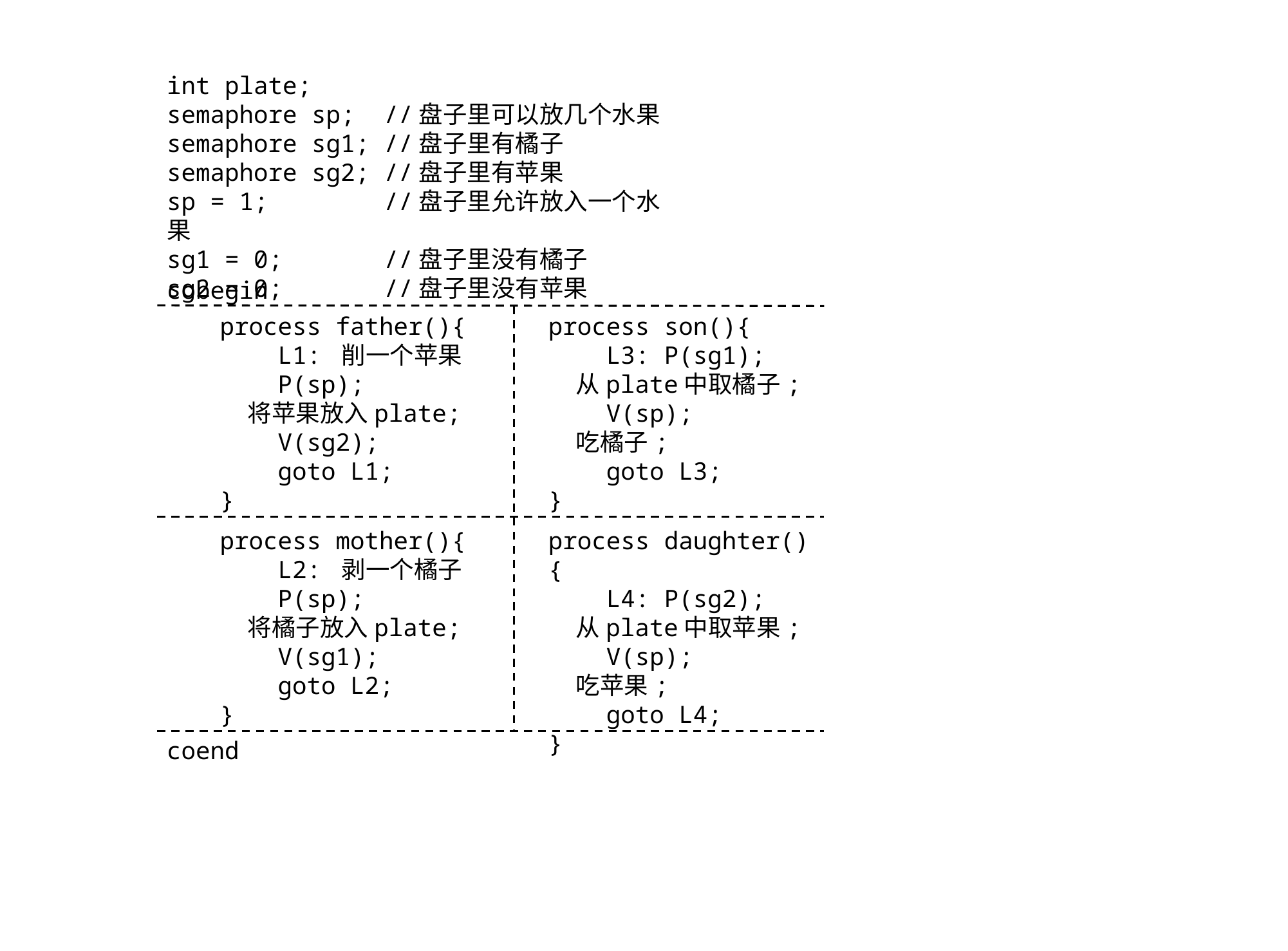

int plate;
semaphore sp;  //盘子里可以放几个水果
semaphore sg1; //盘子里有橘子
semaphore sg2; //盘子里有苹果
sp = 1;        //盘子里允许放入一个水果
sg1 = 0;       //盘子里没有橘子
sg2 = 0;       //盘子里没有苹果
cobegin
process father(){
    L1: 削一个苹果
    P(sp);
    将苹果放入plate;
    V(sg2);
    goto L1;
}
process son(){
    L3: P(sg1);
    从plate中取橘子;
    V(sp);
    吃橘子;
    goto L3;
}
process daughter(){
    L4: P(sg2);
    从plate中取苹果;
    V(sp);
    吃苹果;
    goto L4;
}
process mother(){
    L2: 剥一个橘子
    P(sp);
    将橘子放入plate;
    V(sg1);
    goto L2;
}
coend